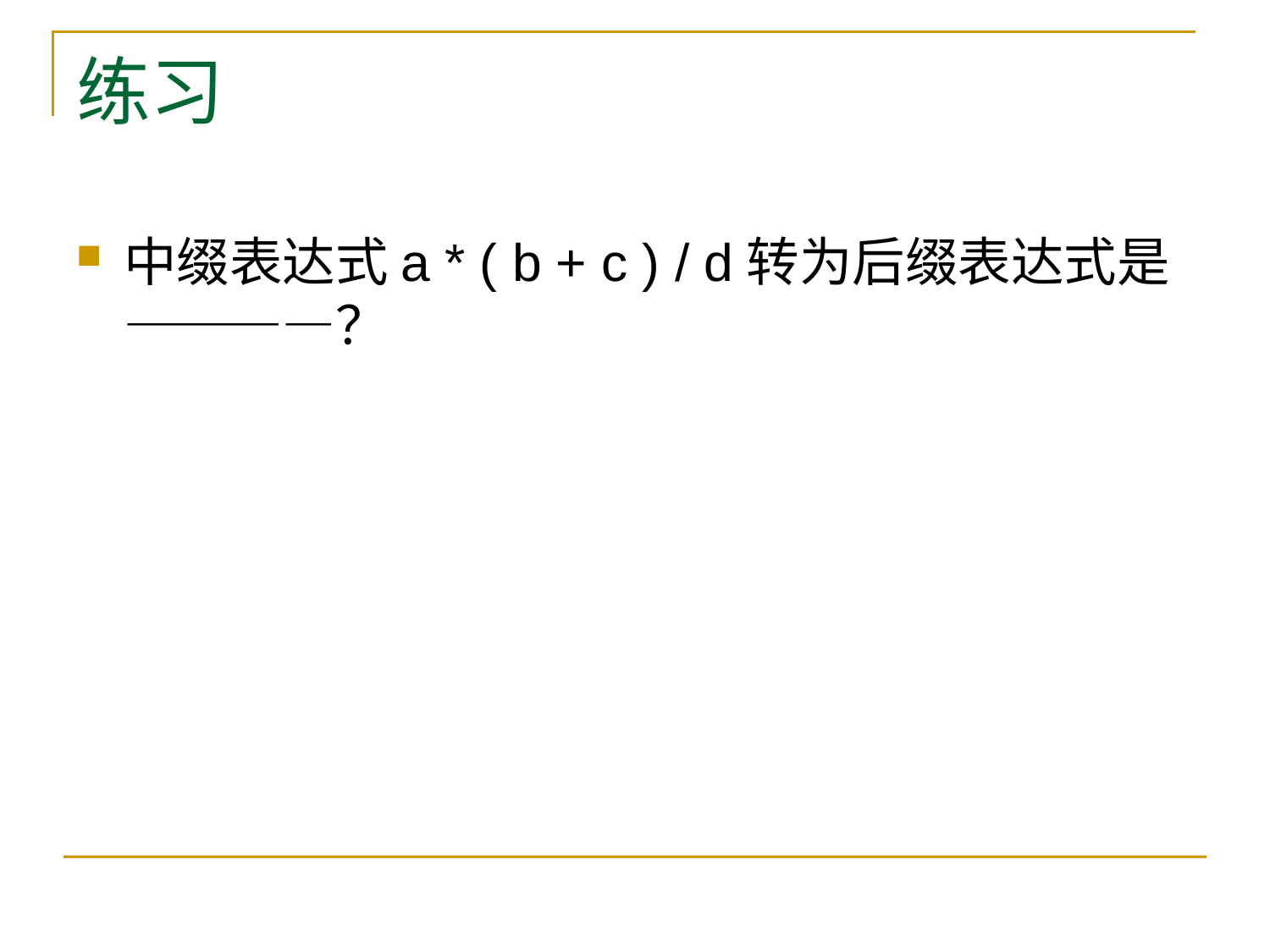

# 练习
中缀表达式a * ( b + c ) / d转为后缀表达式是————？